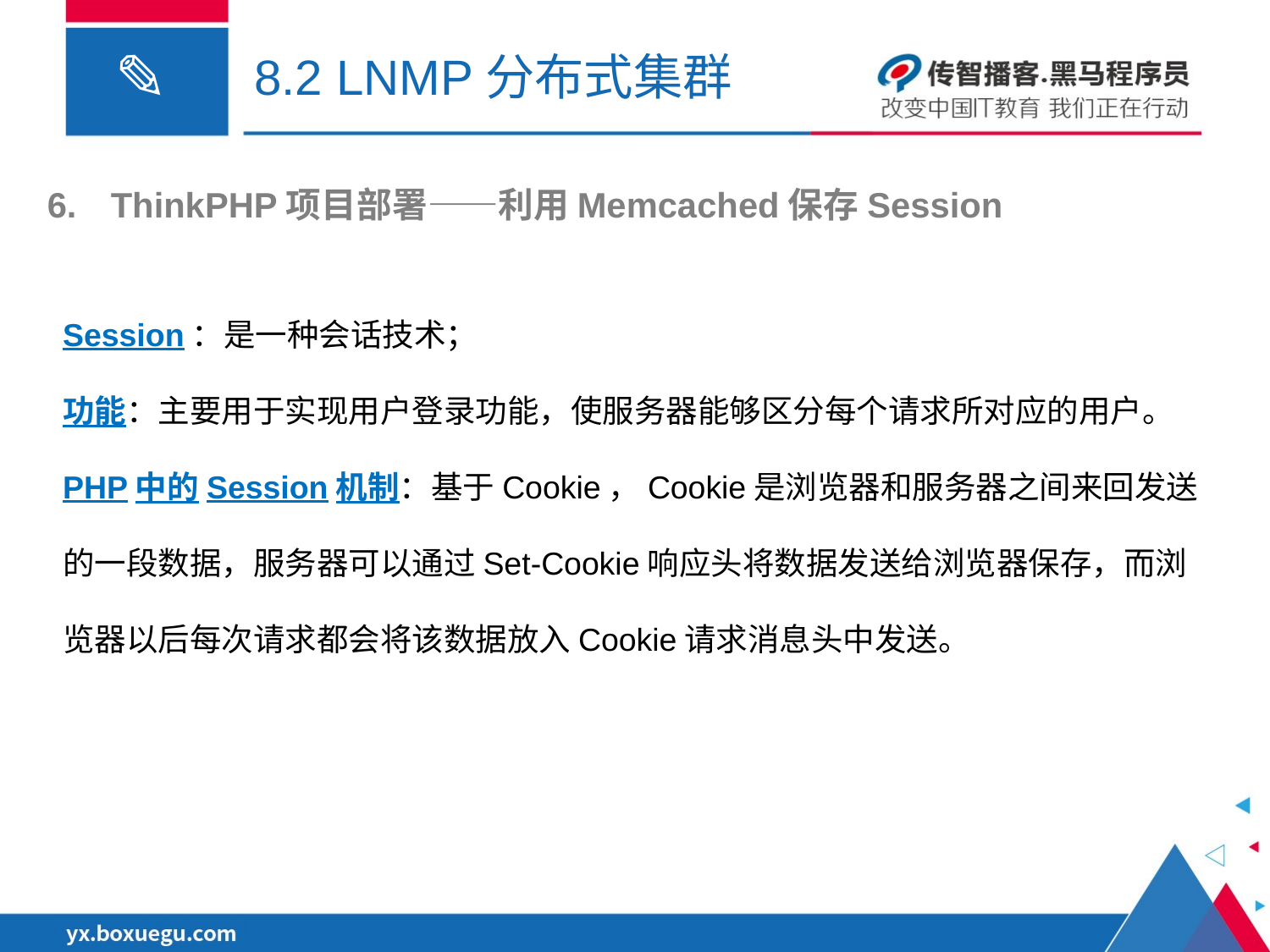

# 8.2 LNMP分布式集群
ThinkPHP项目部署——利用Memcached保存Session
Session：是一种会话技术；
功能：主要用于实现用户登录功能，使服务器能够区分每个请求所对应的用户。
PHP中的Session机制：基于Cookie，Cookie是浏览器和服务器之间来回发送的一段数据，服务器可以通过Set-Cookie响应头将数据发送给浏览器保存，而浏览器以后每次请求都会将该数据放入Cookie请求消息头中发送。